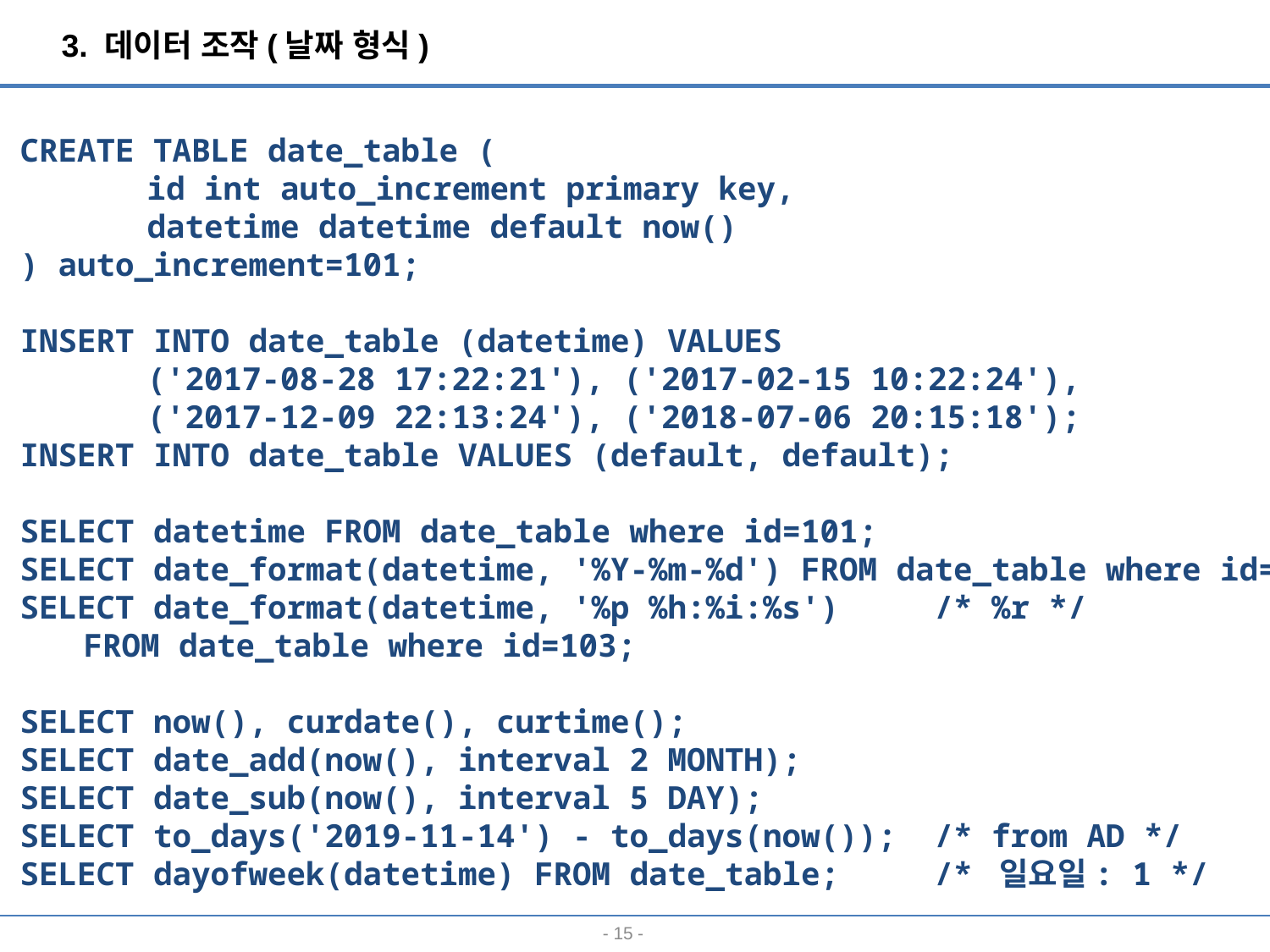

3. 데이터 조작(날짜 형식)

CREATE TABLE date_table (
	id int auto_increment primary key,
	datetime datetime default now()
) auto_increment=101;

INSERT INTO date_table (datetime) VALUES
	('2017-08-28 17:22:21'), ('2017-02-15 10:22:24'),
	('2017-12-09 22:13:24'), ('2018-07-06 20:15:18');
INSERT INTO date_table VALUES (default, default);

SELECT datetime FROM date_table where id=101;
SELECT date_format(datetime, '%Y-%m-%d') FROM date_table where id=101;
SELECT date_format(datetime, '%p %h:%i:%s')     /* %r */
FROM date_table where id=103;

SELECT now(), curdate(), curtime();
SELECT date_add(now(), interval 2 MONTH);
SELECT date_sub(now(), interval 5 DAY);
SELECT to_days('2019-11-14') - to_days(now());  /* from AD */
SELECT dayofweek(datetime) FROM date_table;     /* 일요일: 1 */
- 15 -